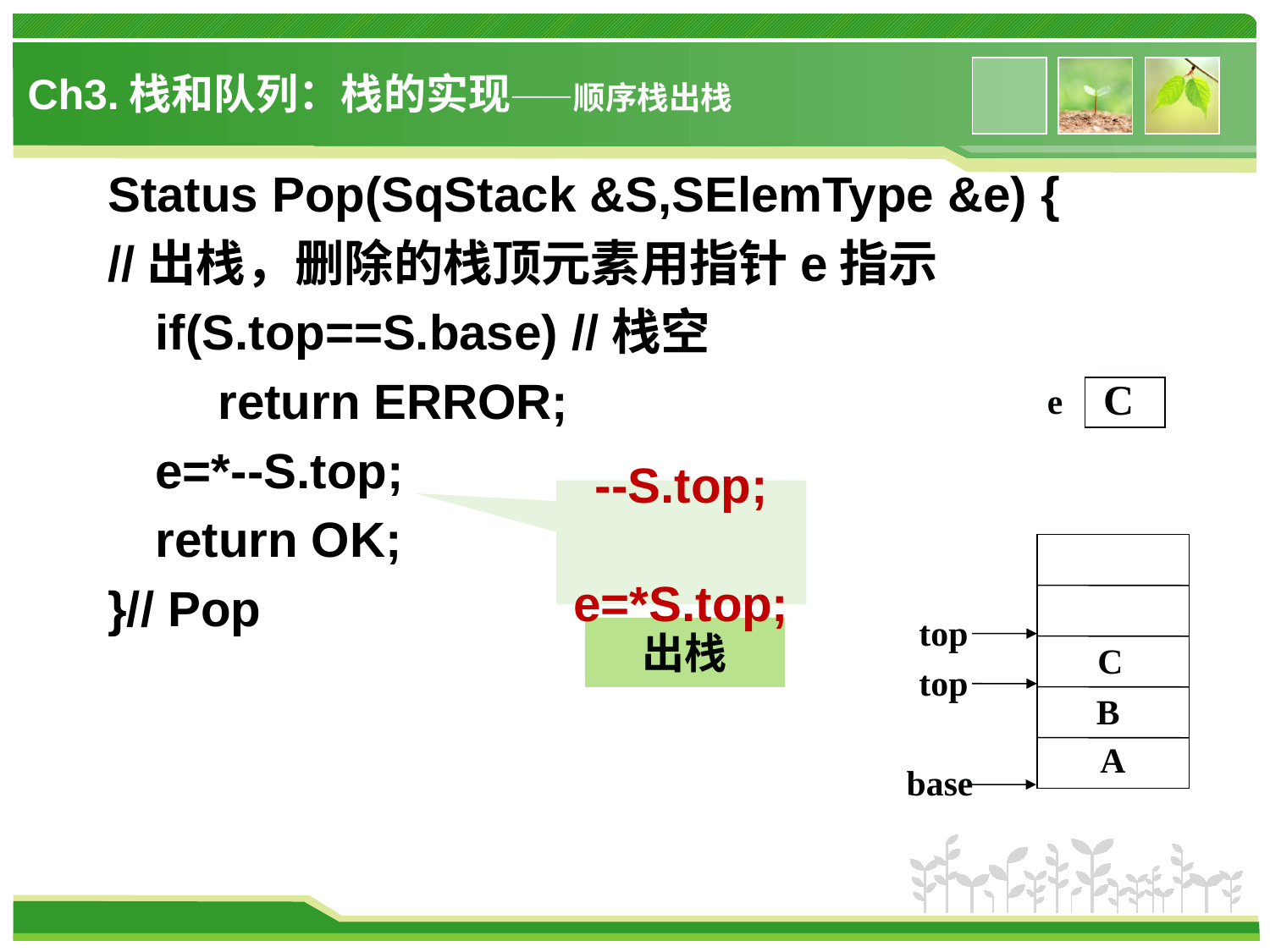

# Ch3.栈和队列：栈的实现——顺序栈出栈
Status Pop(SqStack &S,SElemType &e) {
//出栈，删除的栈顶元素用指针e指示
	if(S.top==S.base) //栈空
        return ERROR;
	e=*--S.top;
	return OK;
}// Pop
C
e

--S.top;
 e=*S.top;

top

出栈
C
top

B
A

base

16